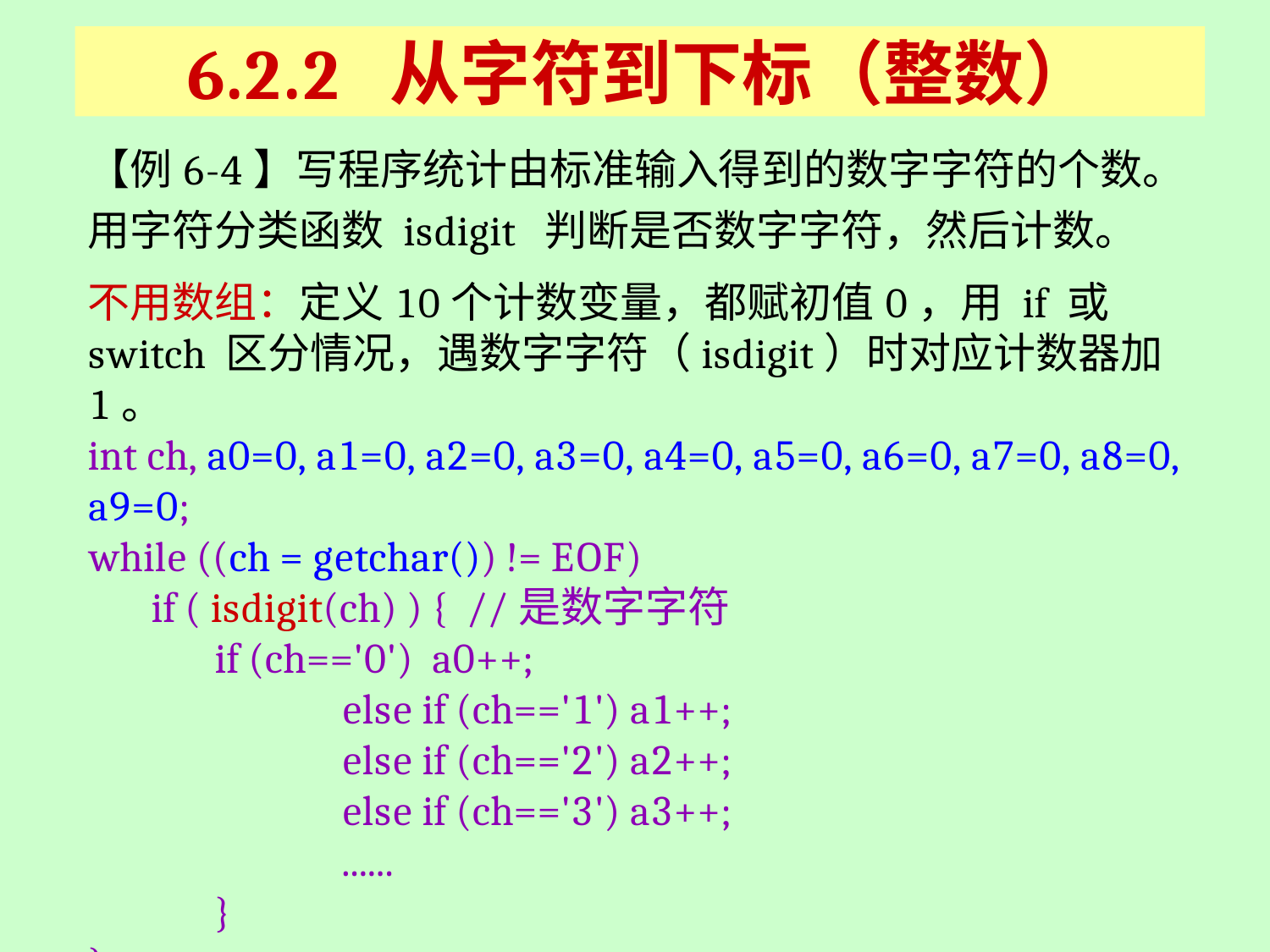

# 6.2.2  从字符到下标（整数）
【例6-4】写程序统计由标准输入得到的数字字符的个数。
用字符分类函数 isdigit  判断是否数字字符，然后计数。
不用数组：定义10个计数变量，都赋初值0，用 if 或 switch 区分情况，遇数字字符（isdigit）时对应计数器加 1。
int ch, a0=0, a1=0, a2=0, a3=0, a4=0, a5=0, a6=0, a7=0, a8=0, a9=0;
while ((ch = getchar()) != EOF)
if ( isdigit(ch) ) {  //是数字字符
       	if (ch=='0')  a0++;
		else if (ch=='1') a1++;
		else if (ch=='2') a2++;
		else if (ch=='3') a3++;
		......
	}
}